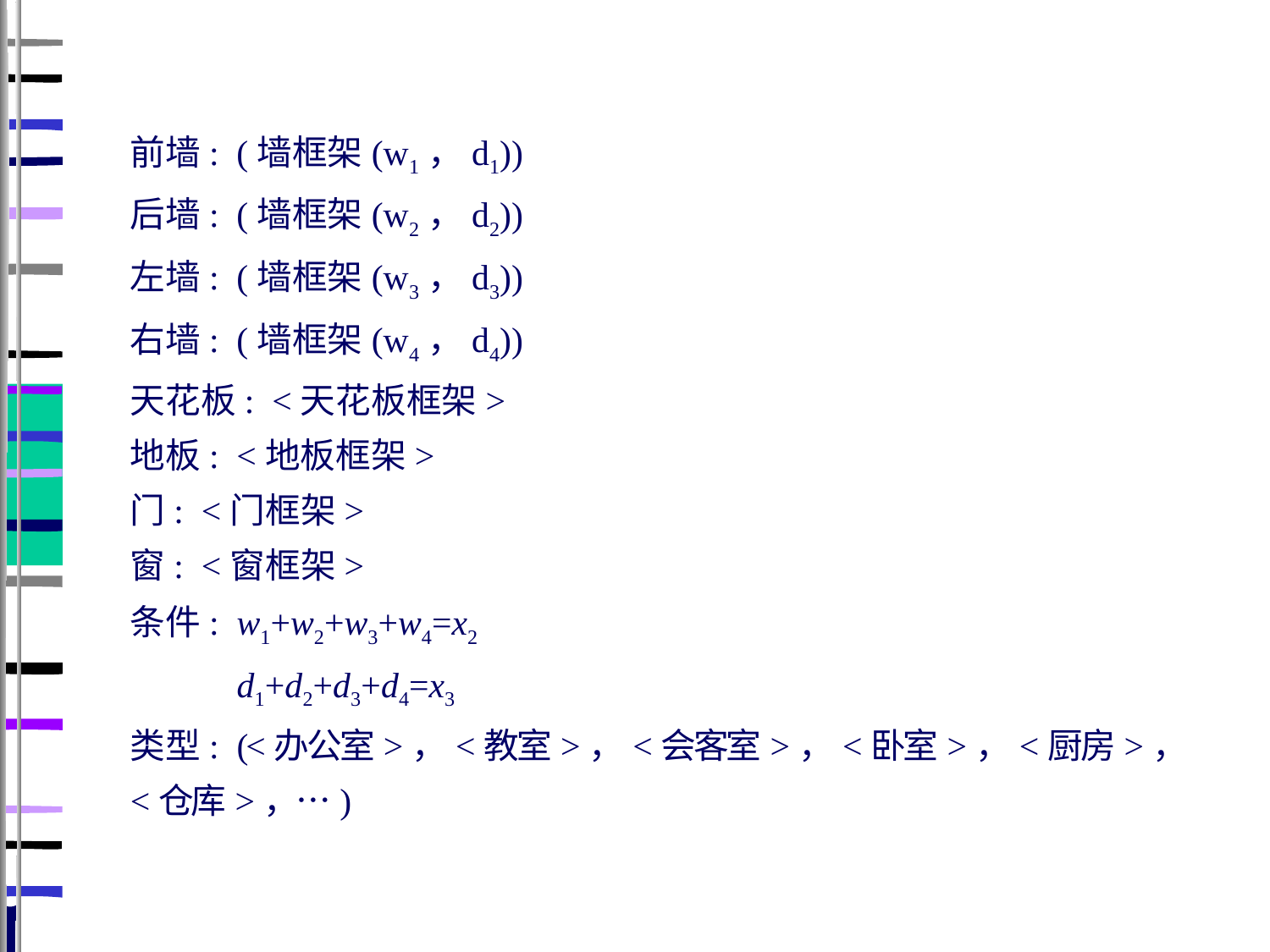

前墙:  (墙框架(w1，d1))
后墙:  (墙框架(w2，d2))
左墙:  (墙框架(w3，d3))
右墙:  (墙框架(w4，d4))
天花板:  <天花板框架>
地板:  <地板框架>
门:  <门框架>
窗:  <窗框架>
条件:  w1+w2+w3+w4=x2
            d1+d2+d3+d4=x3
类型:  (<办公室>，<教室>，<会客室>，<卧室>，<厨房>，<仓库>，…)